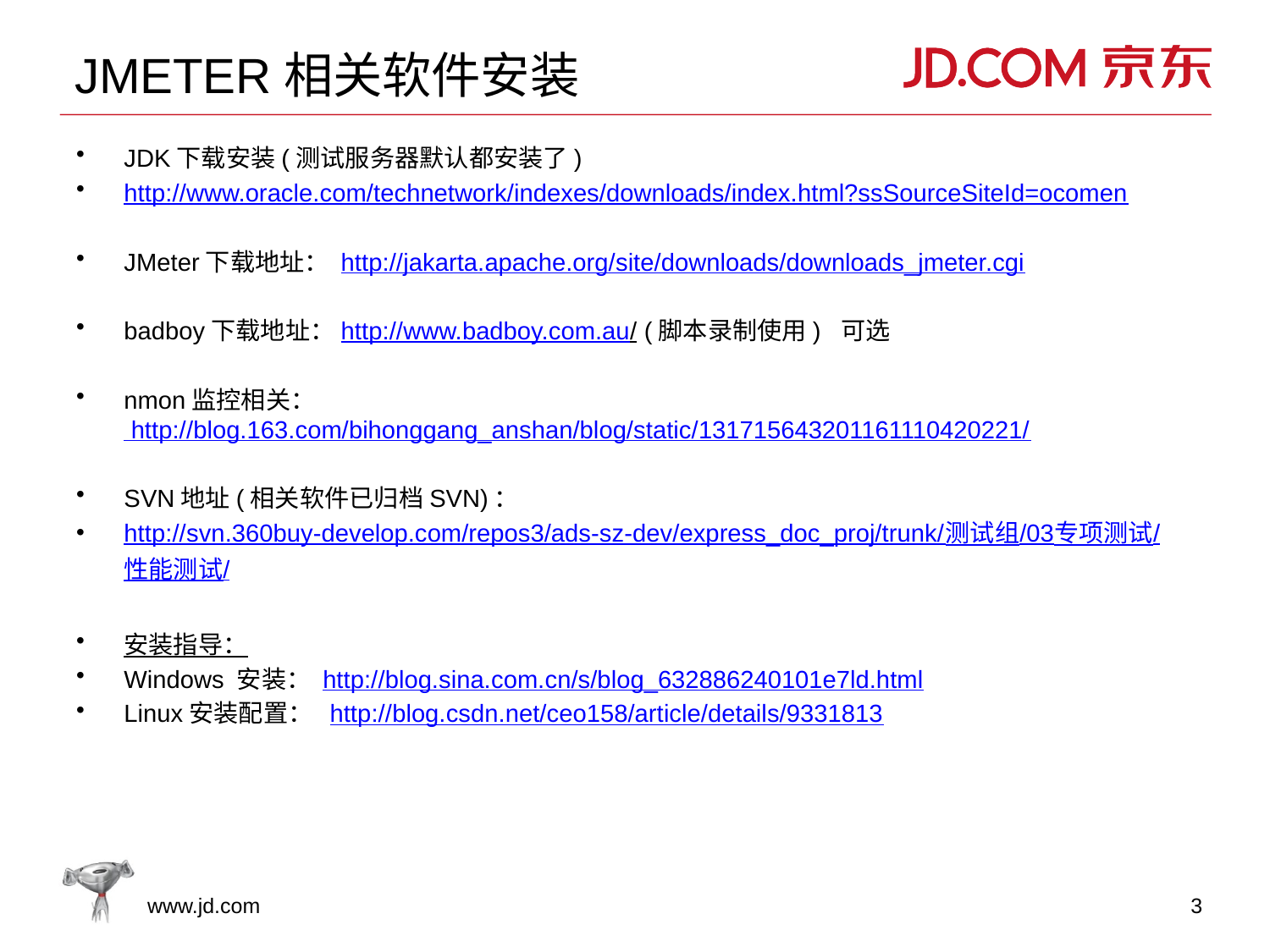

# JMETER相关软件安装
JDK下载安装(测试服务器默认都安装了)
http://www.oracle.com/technetwork/indexes/downloads/index.html?ssSourceSiteId=ocomen

JMeter下载地址： http://jakarta.apache.org/site/downloads/downloads_jmeter.cgi

badboy下载地址：http://www.badboy.com.au/ (脚本录制使用)  可选

nmon监控相关： http://blog.163.com/bihonggang_anshan/blog/static/131715643201161110420221/

SVN地址(相关软件已归档SVN)：
http://svn.360buy-develop.com/repos3/ads-sz-dev/express_doc_proj/trunk/测试组/03专项测试/性能测试/

安装指导：
Windows 安装： http://blog.sina.com.cn/s/blog_632886240101e7ld.html
Linux安装配置：  http://blog.csdn.net/ceo158/article/details/9331813